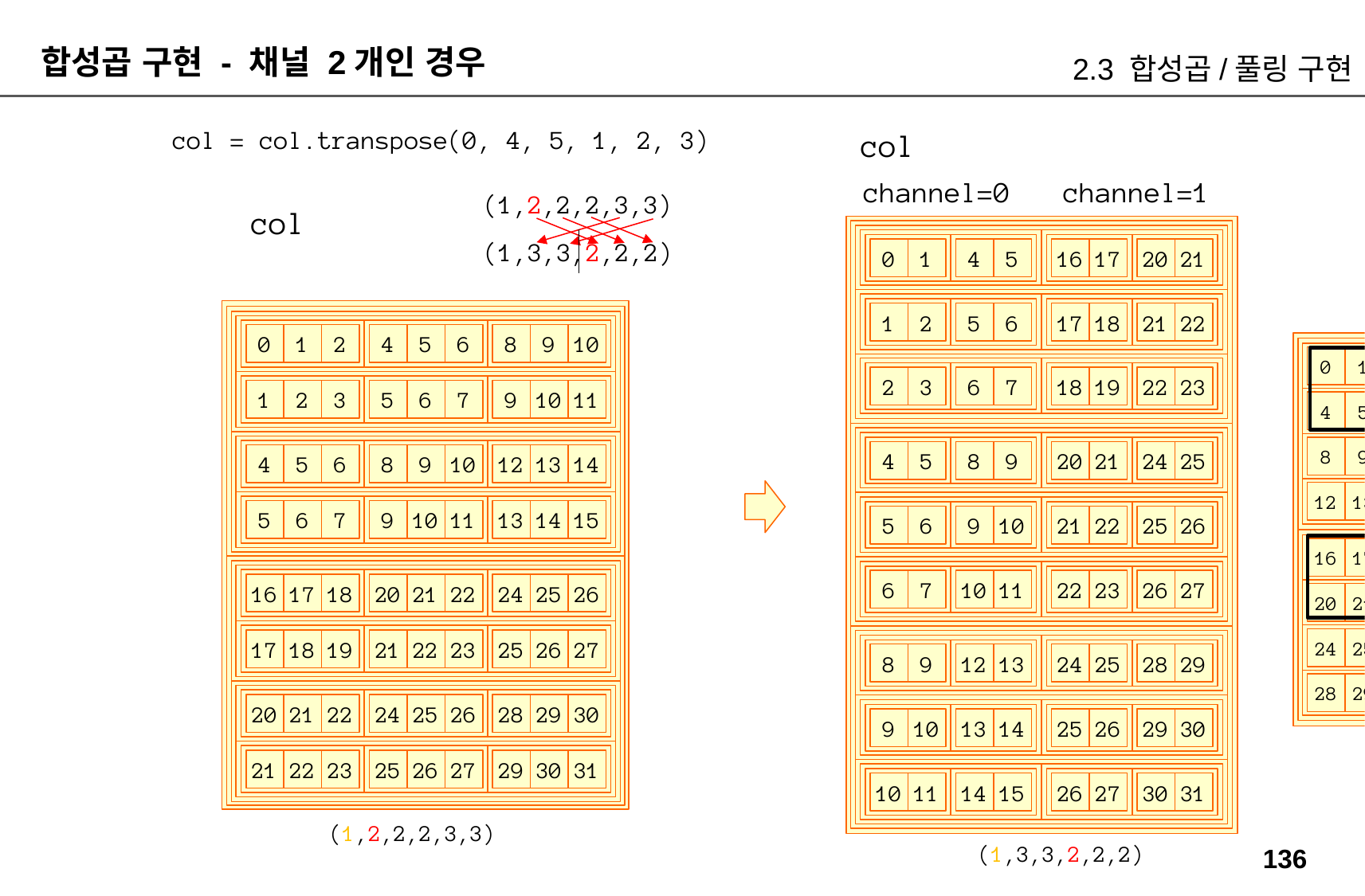

합성곱 구현 - 채널 2개인 경우
2.3 합성곱/풀링 구현
col = col.transpose(0, 4, 5, 1, 2, 3)
col
channel=0
channel=1
(1,2,2,2,3,3)
col

(1,3,3,2,2,2)

0
1
4
5

16
17
20
21

1
2
5
6

17
18
21
22

0
1
2
4
5
6
8
9
10

0
1
2
3

2
3
6
7

18
19
22
23

1
2
3
5
6
7
9
10
11

4
5
6
7

4
5
8
9

8
9
10
11

20
21
24
25
4
5
6
8
9
10
12
13
14

12
13
14
15

5
6
9
10

5
6
7
9
10
11
13
14
15

21
22
25
26

16
17
18
19

6
7
10
11

22
23
26
27
16
17
18
20
21
22
24
25
26

20
21
22
23

24
25
26
27
17
18
19
21
22
23
25
26
27

8
9
12
13

24
25
28
29

28
29
30
31

20
21
22
24
25
26
28
29
30

9
10
13
14

25
26
29
30

21
22
23
25
26
27
29
30
31

10
11
14
15

30
26
27
31
(1,2,2,2,3,3)
(1,3,3,2,2,2)